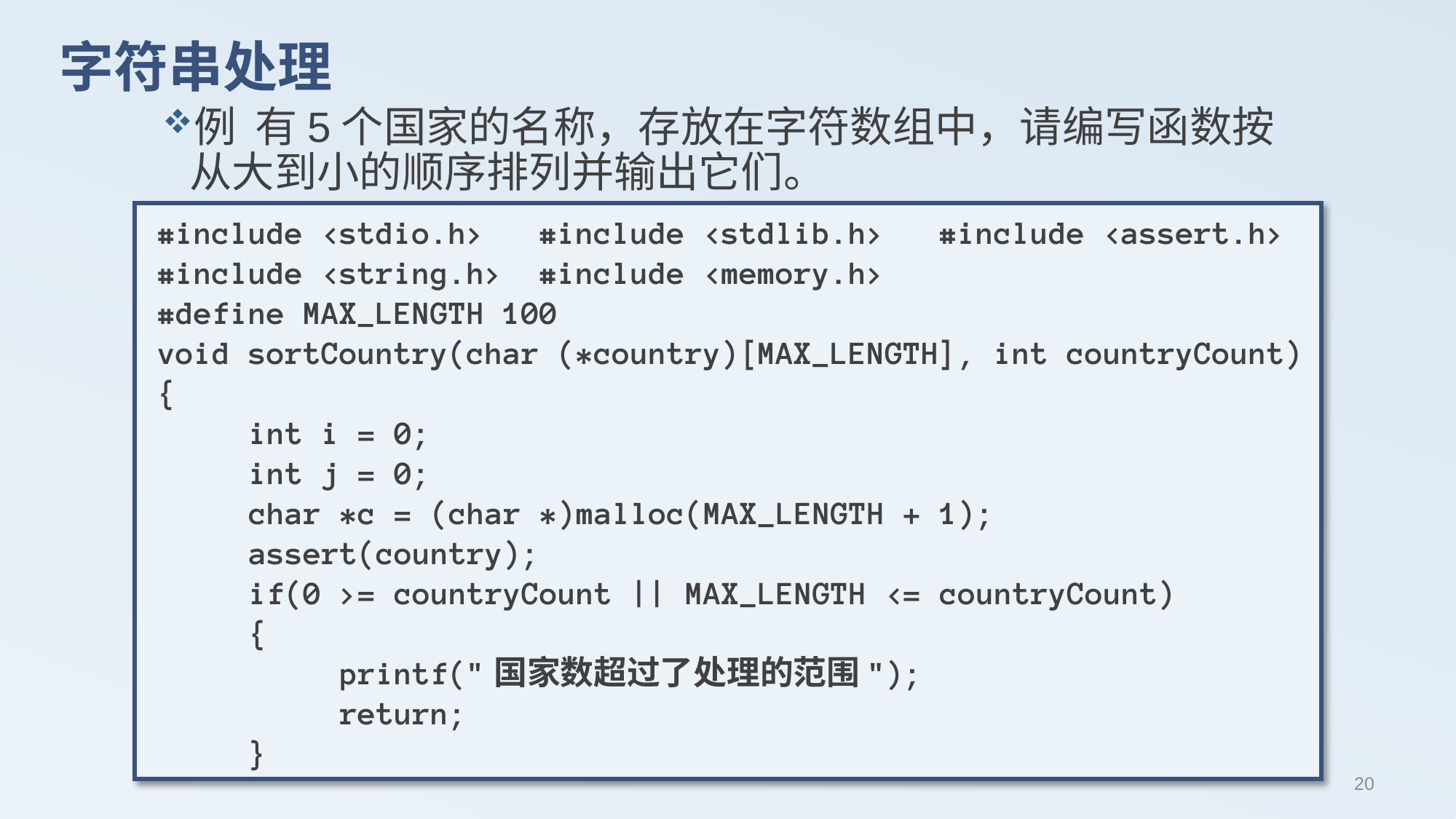

# 字符串处理
例  有5个国家的名称，存放在字符数组中，请编写函数按从大到小的顺序排列并输出它们。
#include <stdio.h>   #include <stdlib.h>   #include <assert.h>
#include <string.h>  #include <memory.h>
#define MAX_LENGTH 100
void sortCountry(char (*country)[MAX_LENGTH], int countryCount)
{
     int i = 0;
     int j = 0;
     char *c = (char *)malloc(MAX_LENGTH + 1);
     assert(country);
     if(0 >= countryCount || MAX_LENGTH <= countryCount)
     {
          printf("国家数超过了处理的范围");
          return;
     }